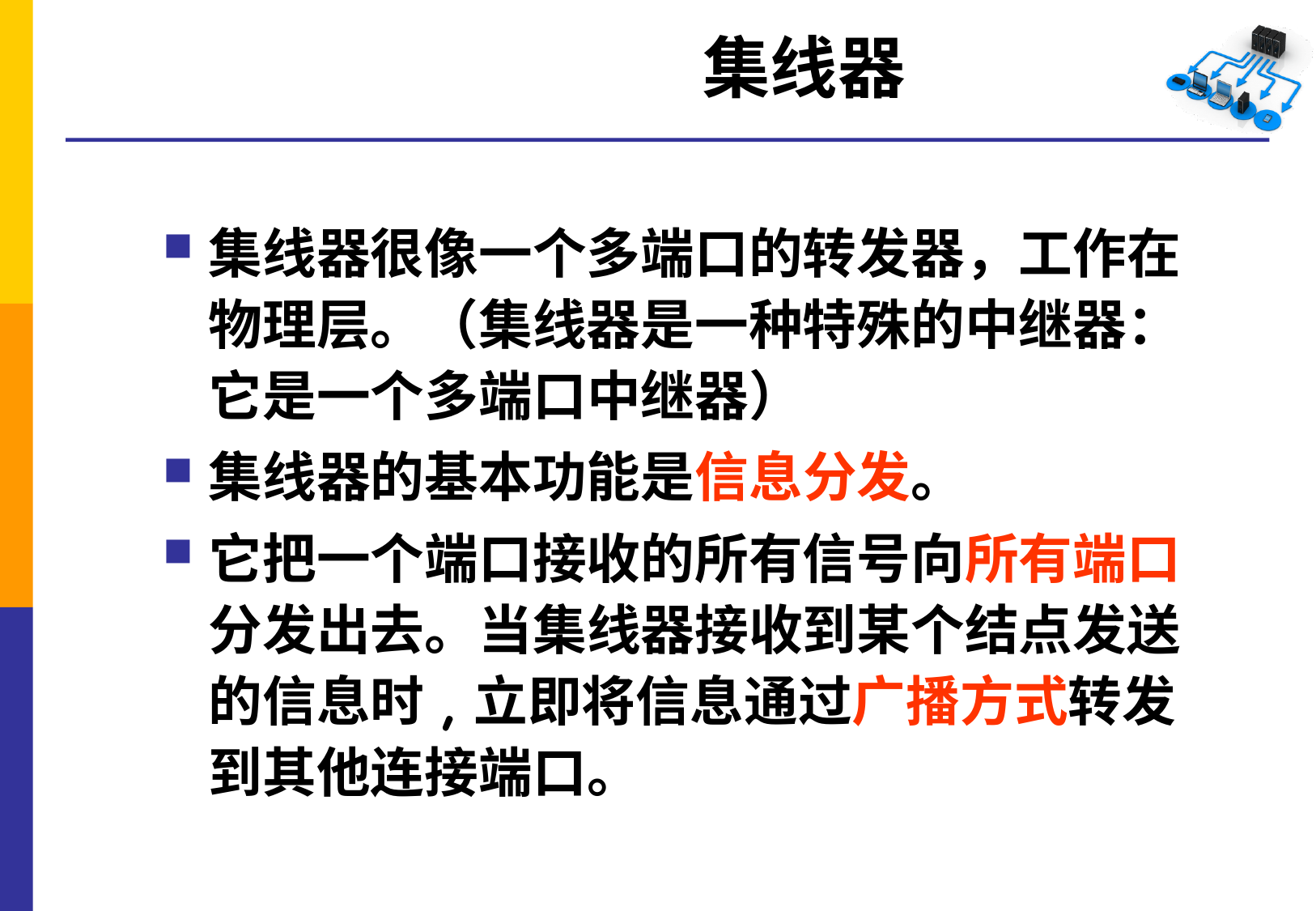

集线器
集线器很像一个多端口的转发器，工作在物理层。（集线器是一种特殊的中继器：它是一个多端口中继器）
集线器的基本功能是信息分发。
它把一个端口接收的所有信号向所有端口分发出去。当集线器接收到某个结点发送的信息时,立即将信息通过广播方式转发到其他连接端口。